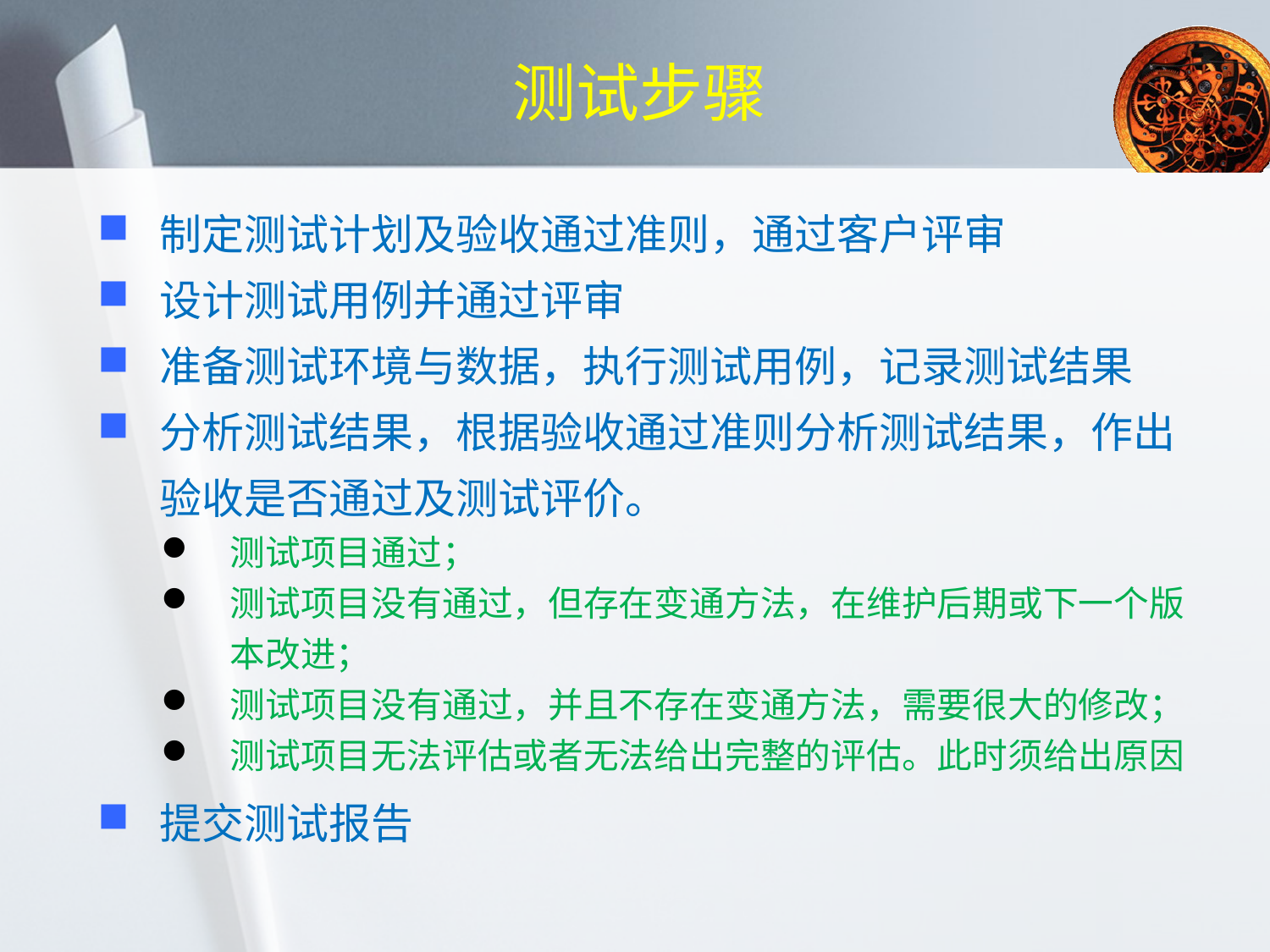

# 测试步骤
制定测试计划及验收通过准则，通过客户评审
设计测试用例并通过评审
准备测试环境与数据，执行测试用例，记录测试结果
分析测试结果，根据验收通过准则分析测试结果，作出验收是否通过及测试评价。
测试项目通过；
测试项目没有通过，但存在变通方法，在维护后期或下一个版本改进；
测试项目没有通过，并且不存在变通方法，需要很大的修改；
测试项目无法评估或者无法给出完整的评估。此时须给出原因
提交测试报告